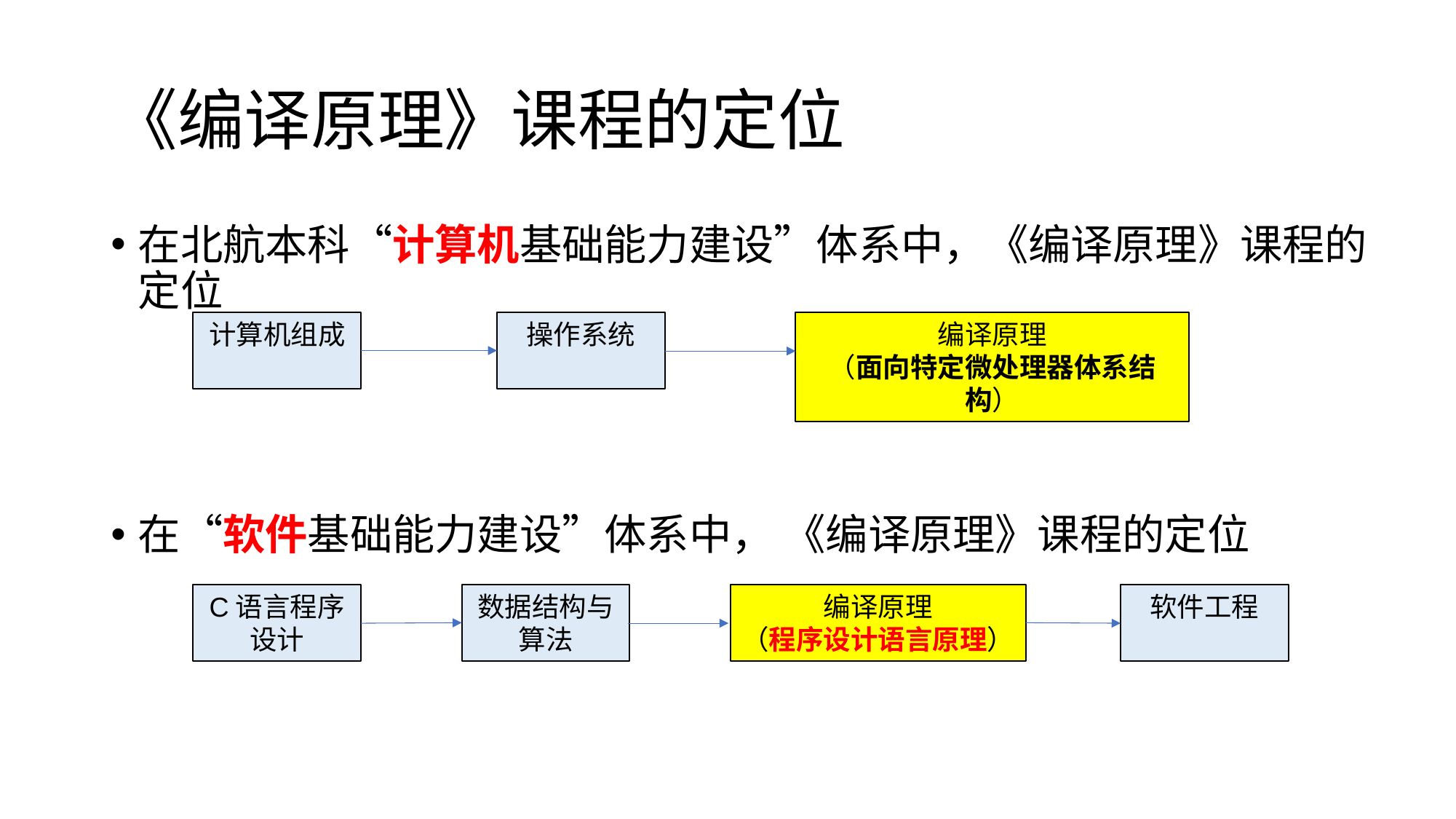

# 《编译原理》课程的定位
在北航本科“计算机基础能力建设”体系中，《编译原理》课程的定位

在“软件基础能力建设”体系中， 《编译原理》课程的定位
操作系统

编译原理
（面向特定微处理器体系结构）
计算机组成

C语言程序设计
数据结构与算法
编译原理
（程序设计语言原理）
软件工程